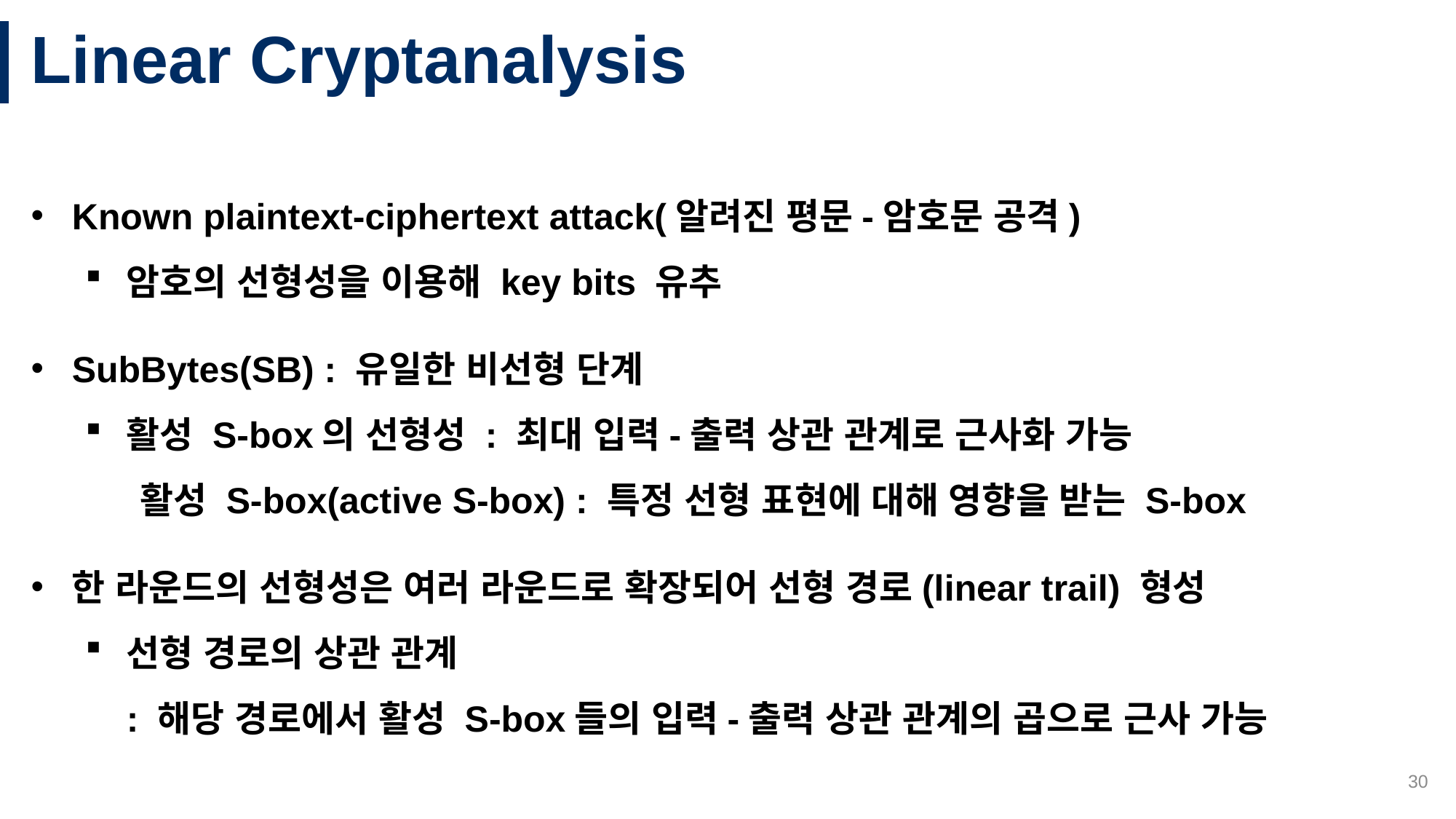

# Linear Cryptanalysis
Known plaintext-ciphertext attack(알려진 평문-암호문 공격)
암호의 선형성을 이용해 key bits 유추
SubBytes(SB) : 유일한 비선형 단계
활성 S-box의 선형성 : 최대 입력-출력 상관 관계로 근사화 가능
활성 S-box(active S-box) : 특정 선형 표현에 대해 영향을 받는 S-box
한 라운드의 선형성은 여러 라운드로 확장되어 선형 경로(linear trail) 형성
선형 경로의 상관 관계
: 해당 경로에서 활성 S-box들의 입력-출력 상관 관계의 곱으로 근사 가능
30